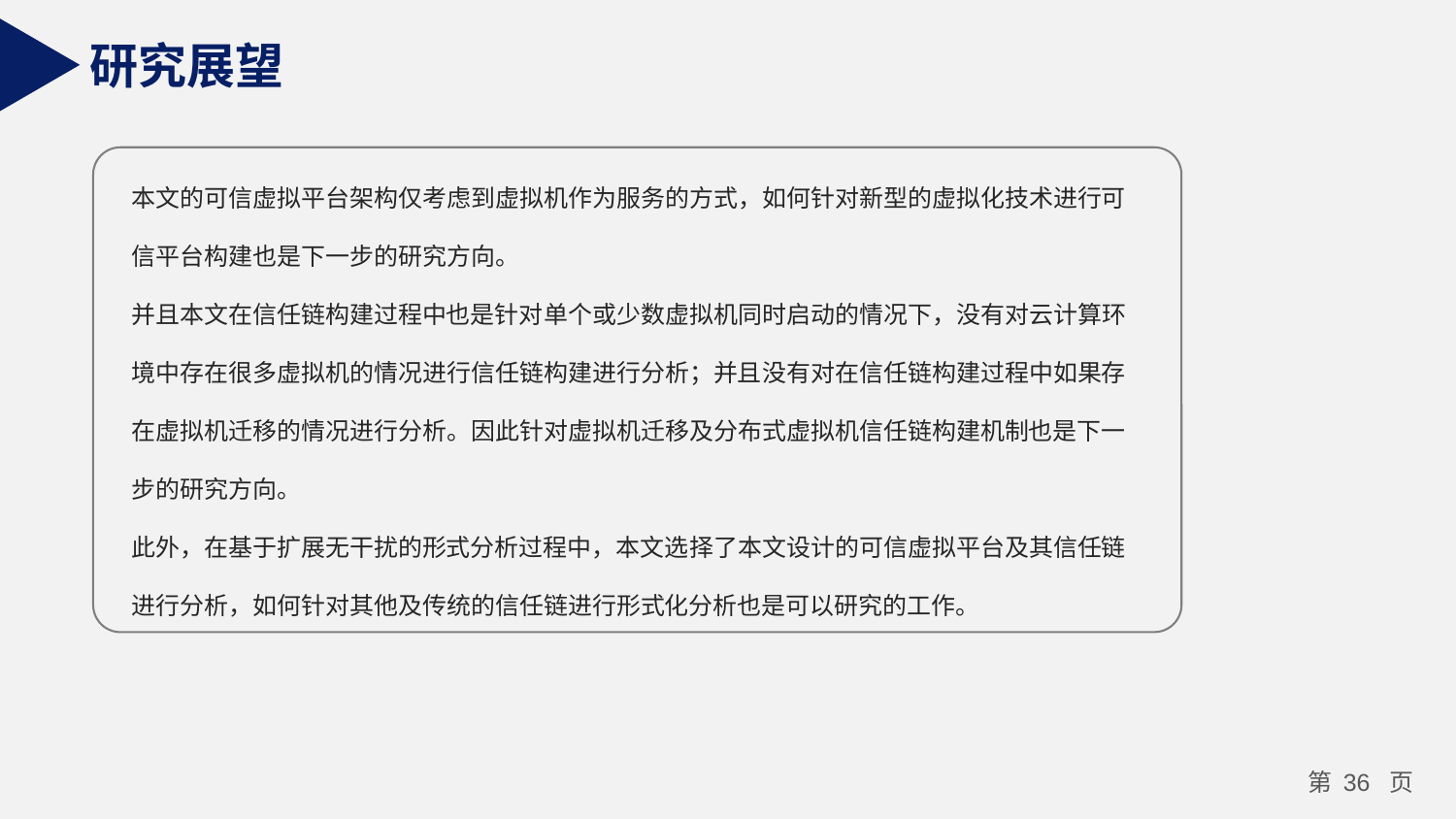

研究展望

本文的可信虚拟平台架构仅考虑到虚拟机作为服务的方式，如何针对新型的虚拟化技术进行可信平台构建也是下一步的研究方向。
并且本文在信任链构建过程中也是针对单个或少数虚拟机同时启动的情况下，没有对云计算环境中存在很多虚拟机的情况进行信任链构建进行分析；并且没有对在信任链构建过程中如果存在虚拟机迁移的情况进行分析。因此针对虚拟机迁移及分布式虚拟机信任链构建机制也是下一步的研究方向。
此外，在基于扩展无干扰的形式分析过程中，本文选择了本文设计的可信虚拟平台及其信任链进行分析，如何针对其他及传统的信任链进行形式化分析也是可以研究的工作。